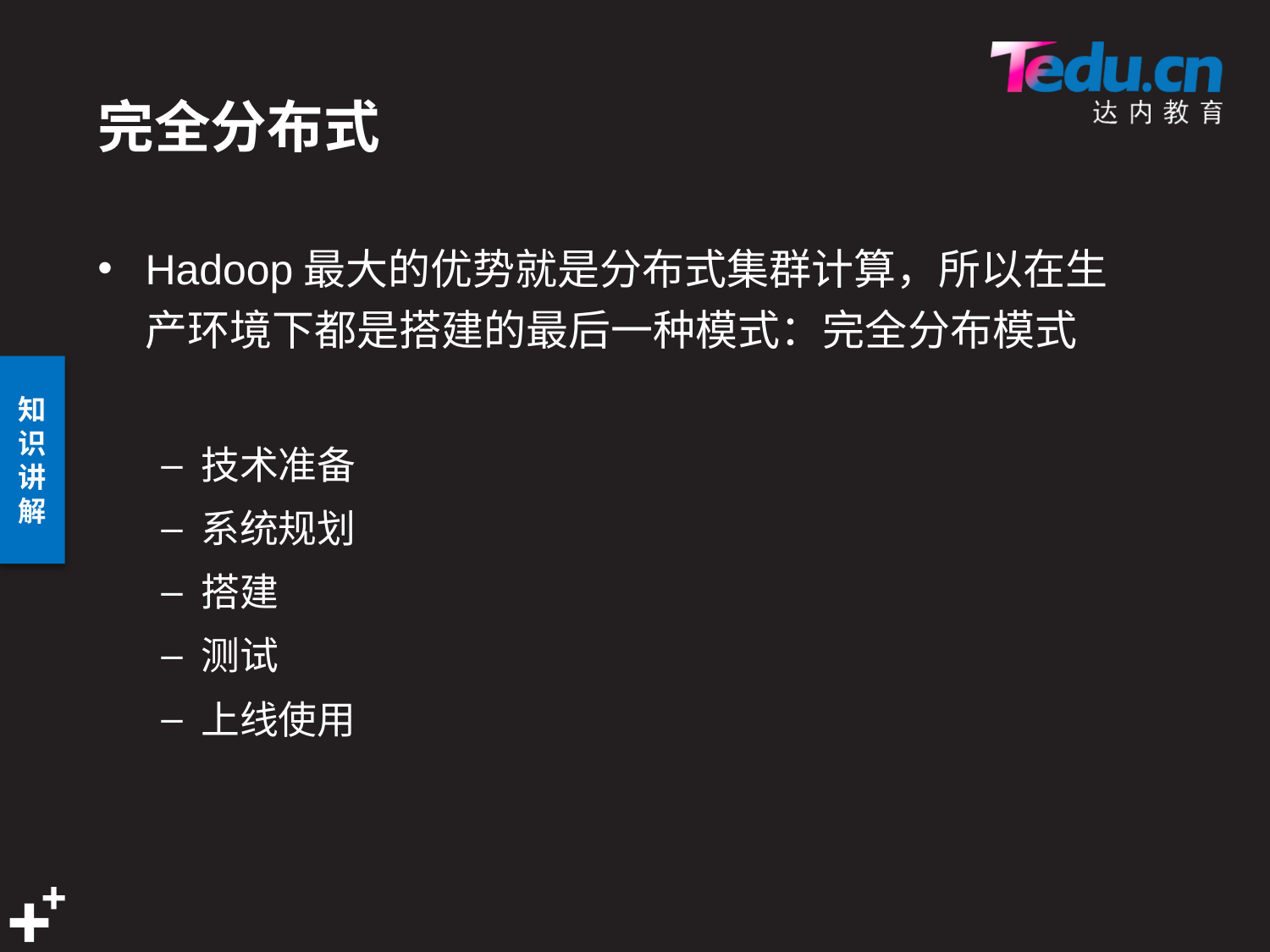

# 完全分布式
Hadoop最大的优势就是分布式集群计算，所以在生产环境下都是搭建的最后一种模式：完全分布模式

技术准备
系统规划
搭建
测试
上线使用